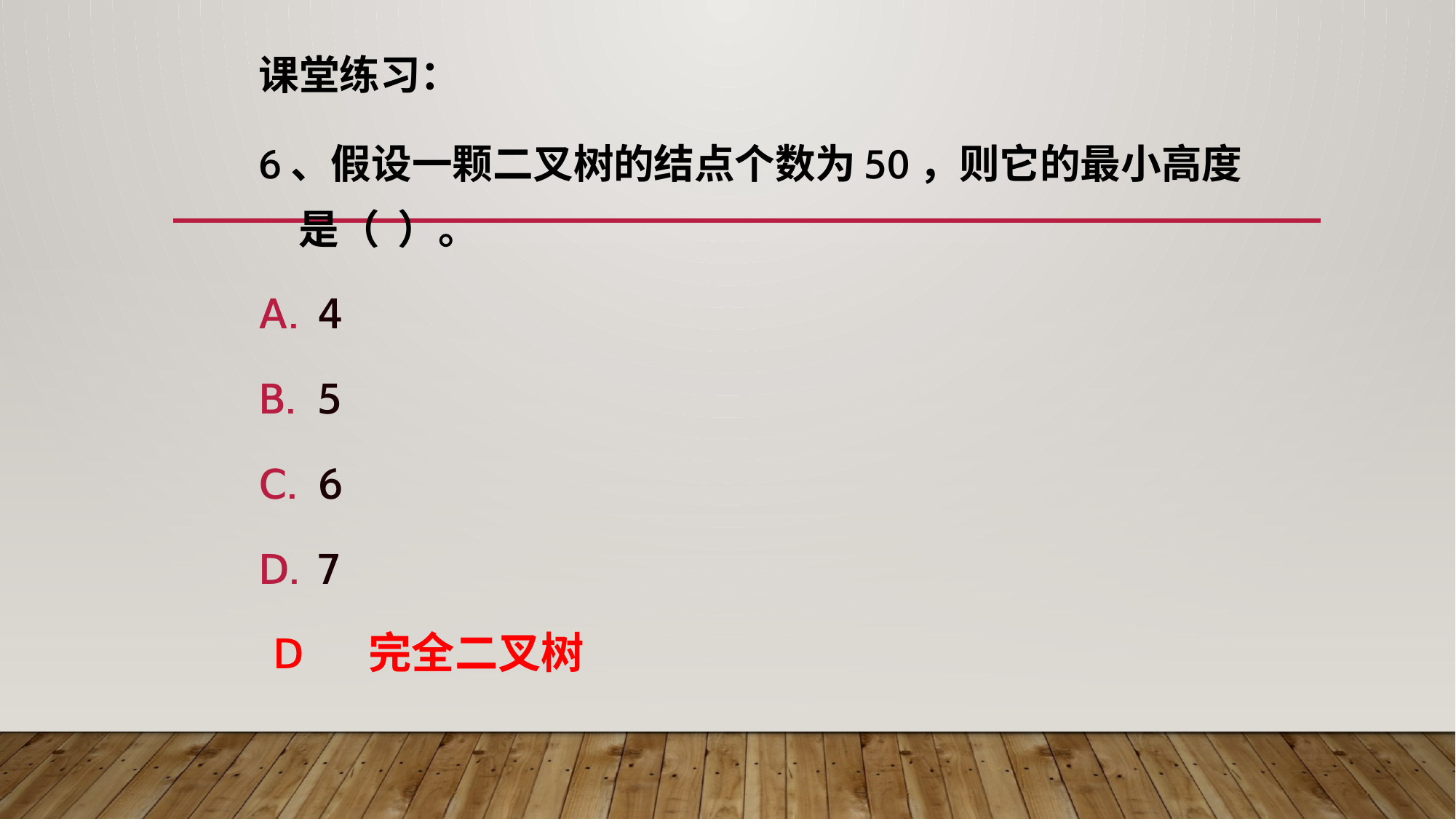

课堂练习：
6、假设一颗二叉树的结点个数为50，则它的最小高度是（  ）。
4
5
6
7
						 D    完全二叉树